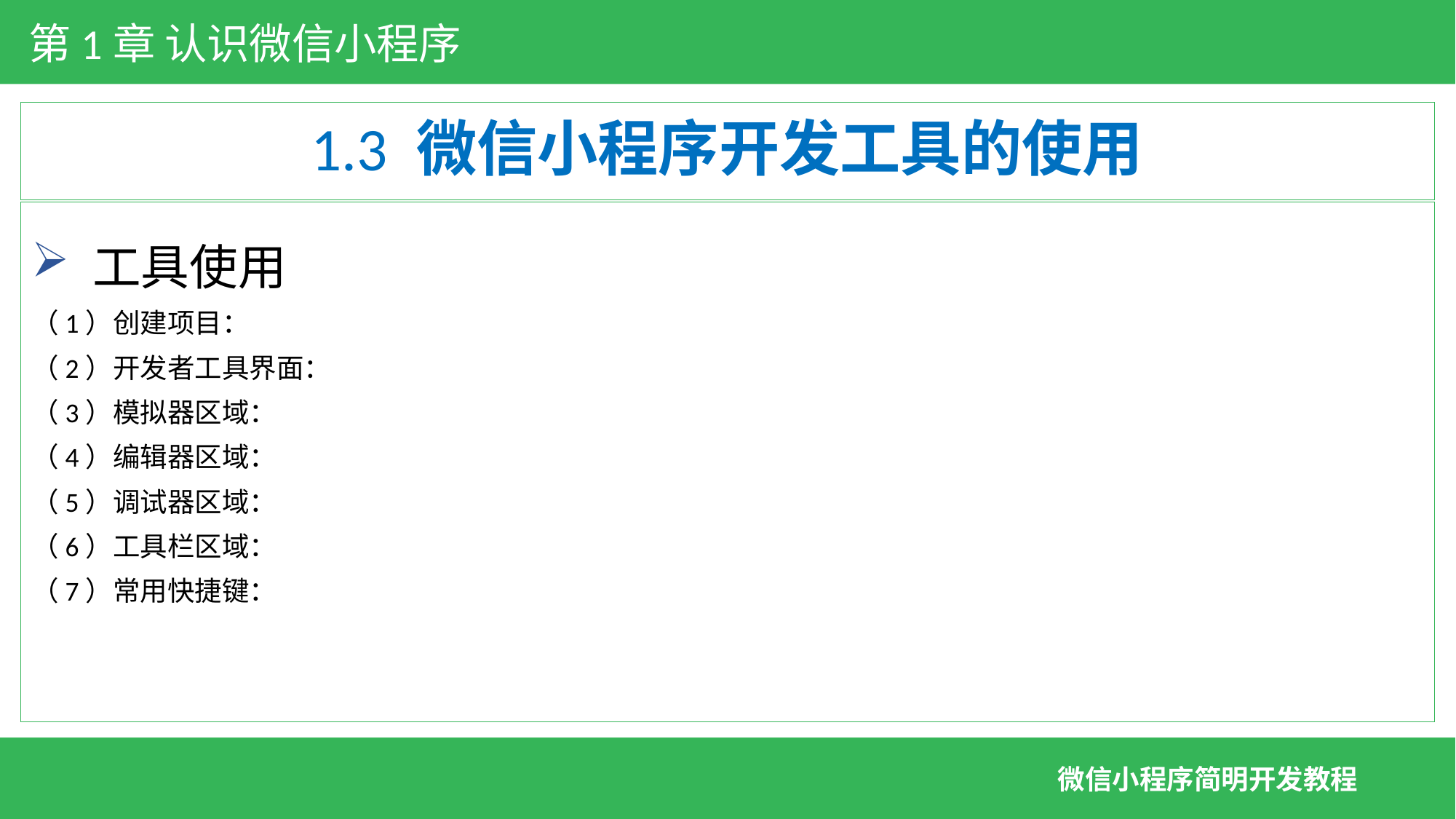

第1章 认识微信小程序

# 1.3 微信小程序开发工具的使用
 工具使用
（1）创建项目：
（2）开发者工具界面：
（3）模拟器区域：
（4）编辑器区域：
（5）调试器区域：
（6）工具栏区域：
（7）常用快捷键：

微信小程序简明开发教程